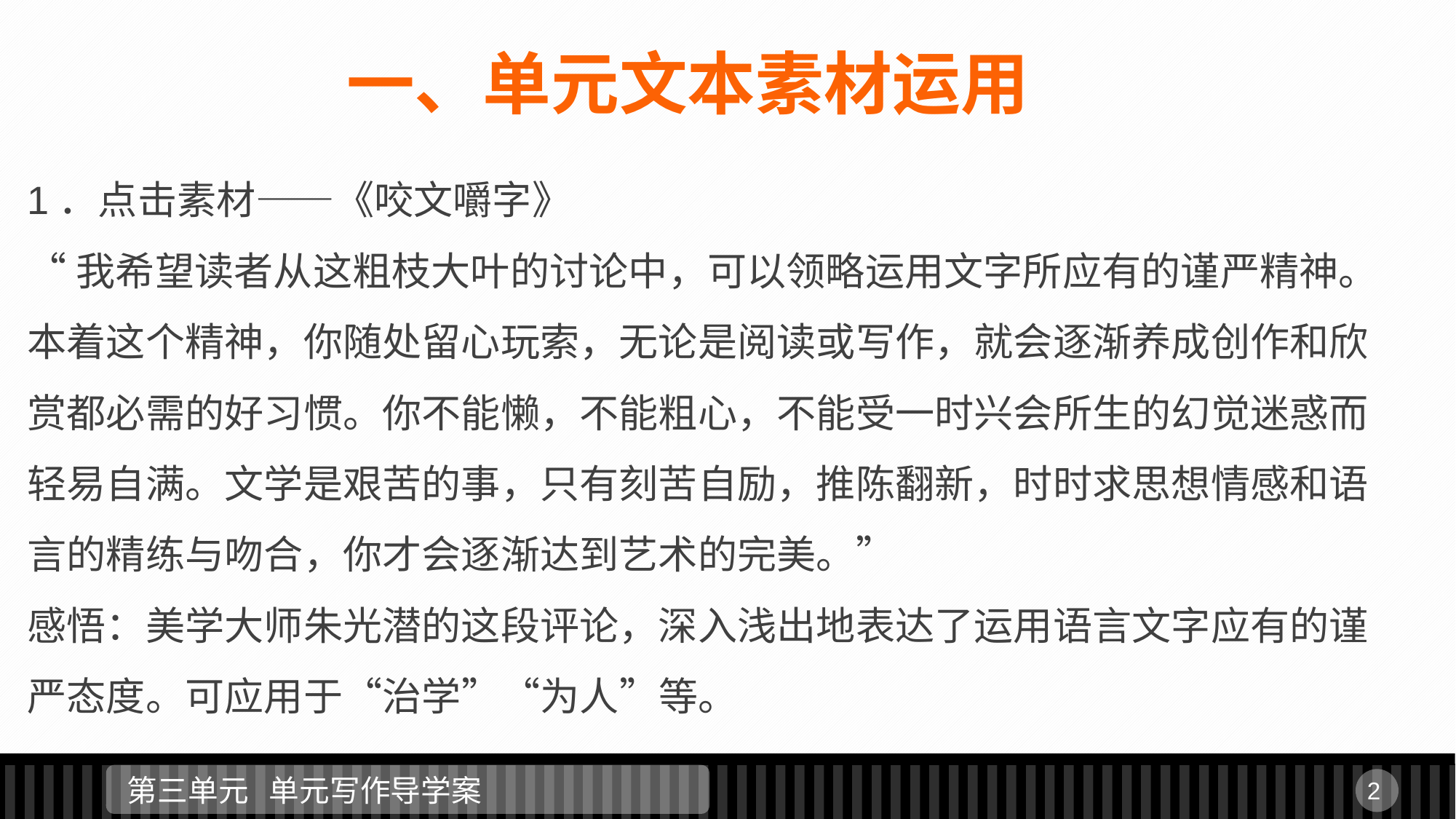

一、单元文本素材运用
1．点击素材——《咬文嚼字》
“我希望读者从这粗枝大叶的讨论中，可以领略运用文字所应有的谨严精神。本着这个精神，你随处留心玩索，无论是阅读或写作，就会逐渐养成创作和欣赏都必需的好习惯。你不能懒，不能粗心，不能受一时兴会所生的幻觉迷惑而轻易自满。文学是艰苦的事，只有刻苦自励，推陈翻新，时时求思想情感和语言的精练与吻合，你才会逐渐达到艺术的完美。”
感悟：美学大师朱光潜的这段评论，深入浅出地表达了运用语言文字应有的谨严态度。可应用于“治学”“为人”等。